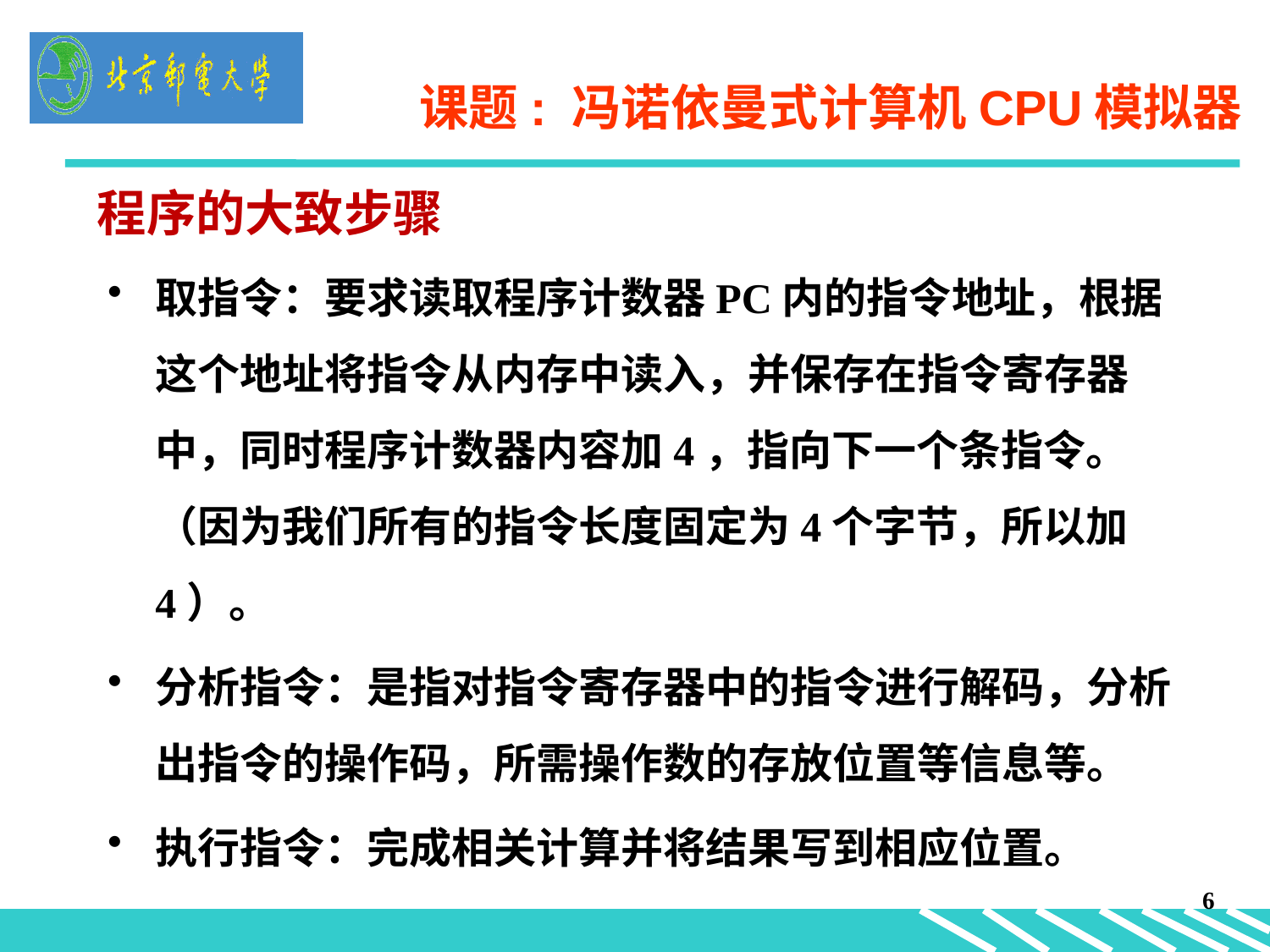

# 课题: 冯诺依曼式计算机CPU模拟器
程序的大致步骤
取指令：要求读取程序计数器PC内的指令地址，根据这个地址将指令从内存中读入，并保存在指令寄存器中，同时程序计数器内容加4，指向下一个条指令。（因为我们所有的指令长度固定为4个字节，所以加4）。
分析指令：是指对指令寄存器中的指令进行解码，分析出指令的操作码，所需操作数的存放位置等信息等。
执行指令：完成相关计算并将结果写到相应位置。
6